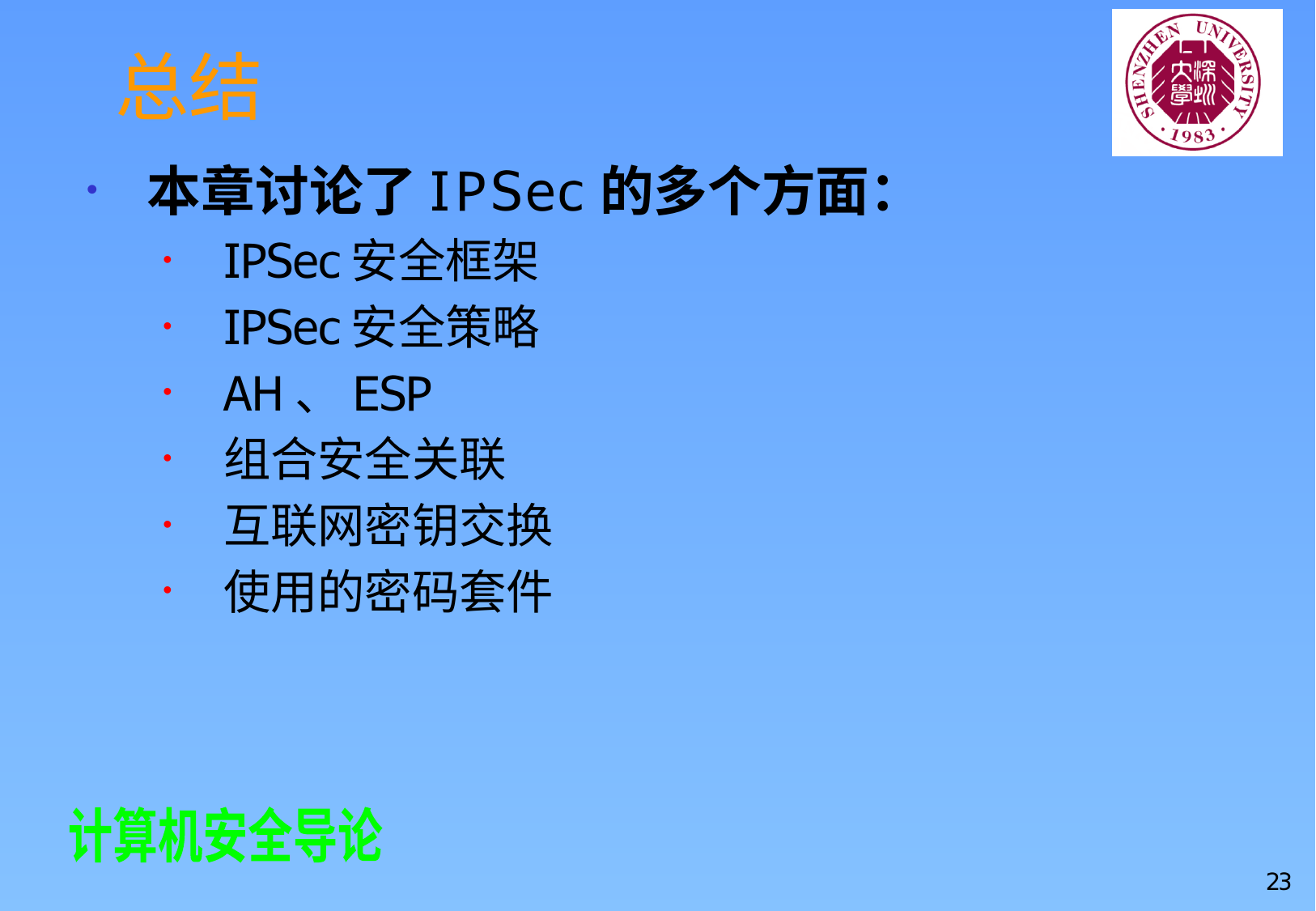

# 总结
本章讨论了IPSec的多个方面：
IPSec安全框架
IPSec安全策略
AH、ESP
组合安全关联
互联网密钥交换
使用的密码套件

23